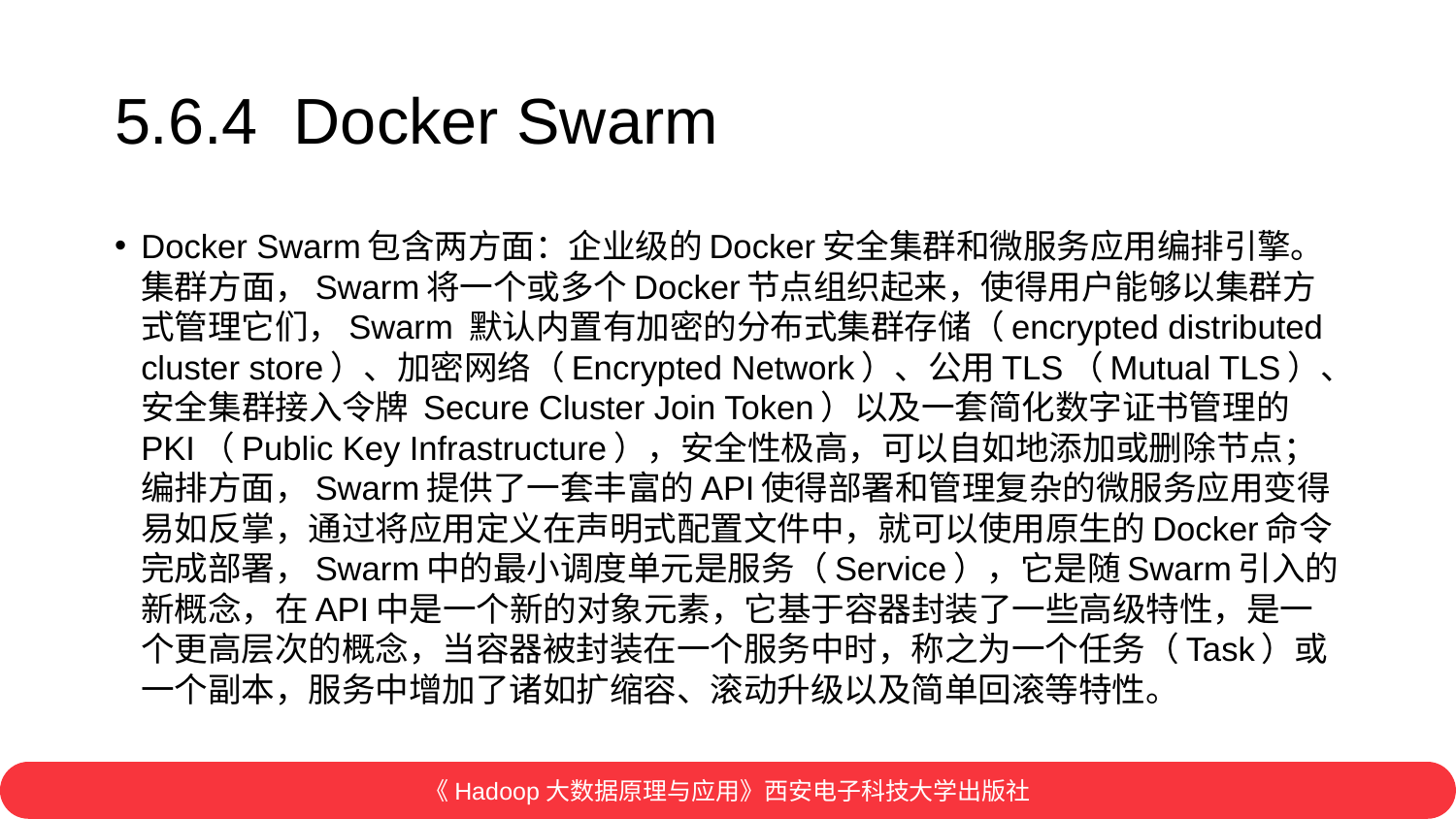

# 5.6.4  Docker Swarm
Docker Swarm包含两方面：企业级的Docker安全集群和微服务应用编排引擎。集群方面，Swarm将一个或多个Docker节点组织起来，使得用户能够以集群方式管理它们，Swarm 默认内置有加密的分布式集群存储（encrypted distributed cluster store）、加密网络（Encrypted Network）、公用TLS（Mutual TLS）、安全集群接入令牌 Secure Cluster Join Token）以及一套简化数字证书管理的 PKI（Public Key Infrastructure），安全性极高，可以自如地添加或删除节点；编排方面，Swarm提供了一套丰富的API使得部署和管理复杂的微服务应用变得易如反掌，通过将应用定义在声明式配置文件中，就可以使用原生的Docker命令完成部署，Swarm中的最小调度单元是服务（Service），它是随Swarm引入的新概念，在API中是一个新的对象元素，它基于容器封装了一些高级特性，是一个更高层次的概念，当容器被封装在一个服务中时，称之为一个任务（Task）或一个副本，服务中增加了诸如扩缩容、滚动升级以及简单回滚等特性。